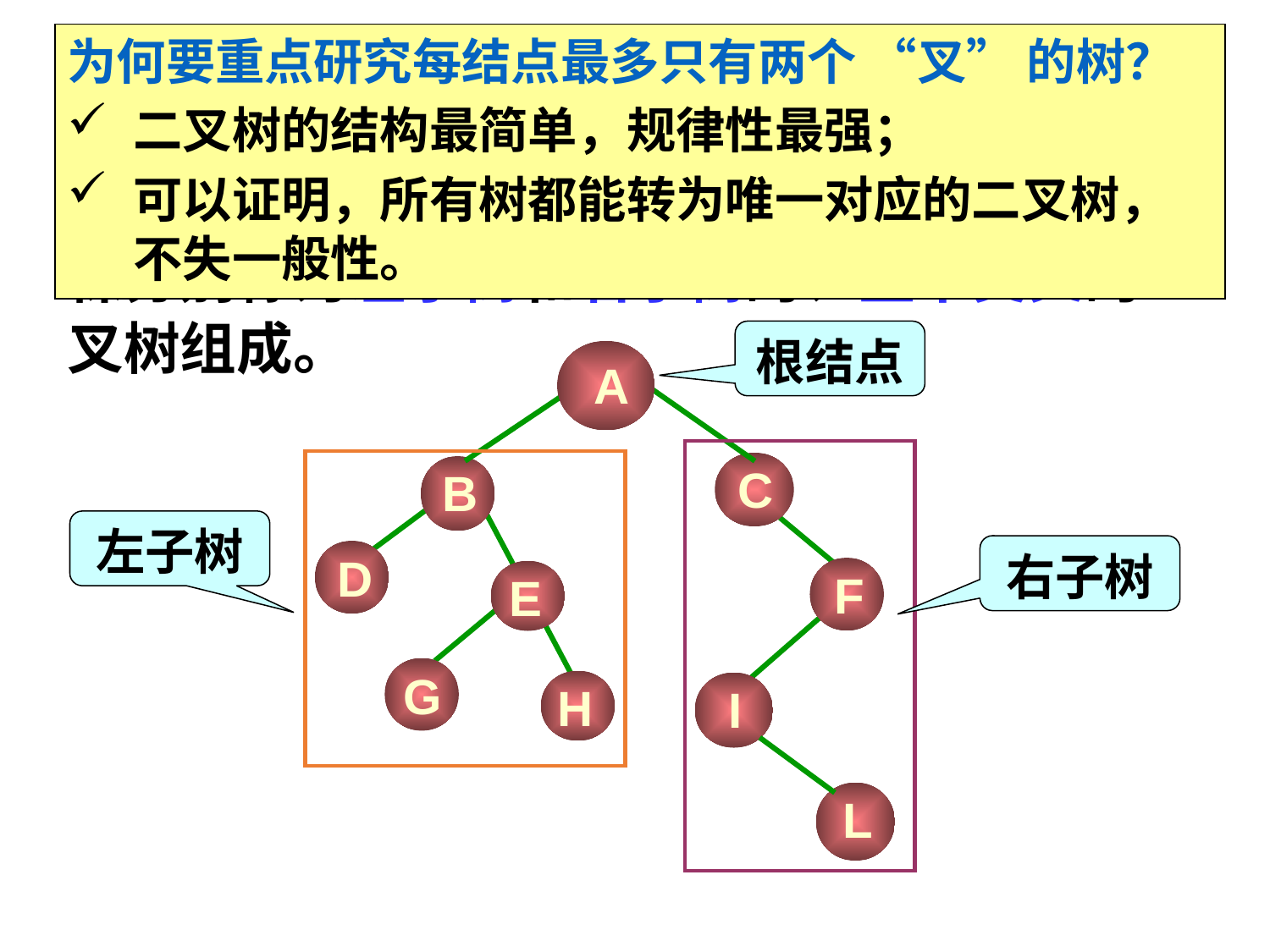

为何要重点研究每结点最多只有两个 “叉” 的树？
二叉树的结构最简单，规律性最强；
可以证明，所有树都能转为唯一对应的二叉树，不失一般性。
    二叉树或为空树，或是由一个根结点加上两棵分别称为左子树和右子树的、互不交叉的二叉树组成。
根结点

A

C

F

I

L
B

D

E

G

H
左子树
右子树